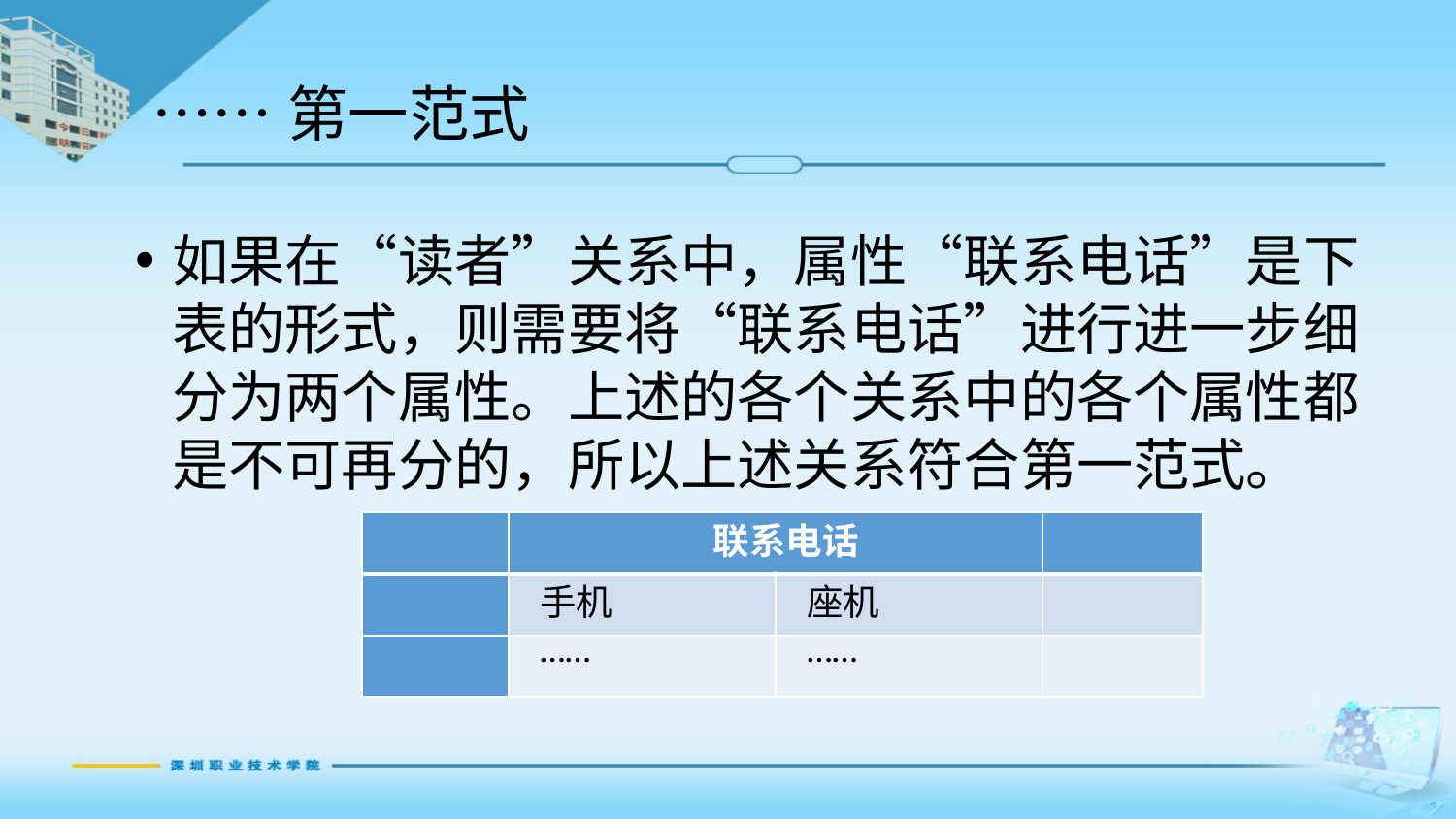

# ……第一范式
如果在“读者”关系中，属性“联系电话”是下表的形式，则需要将“联系电话”进行进一步细分为两个属性。上述的各个关系中的各个属性都是不可再分的，所以上述关系符合第一范式。

|  | 联系电话 |  |  |
| --- | --- | --- | --- |
|  | 手机 | 座机 |  |
|  | …… | …… |  |